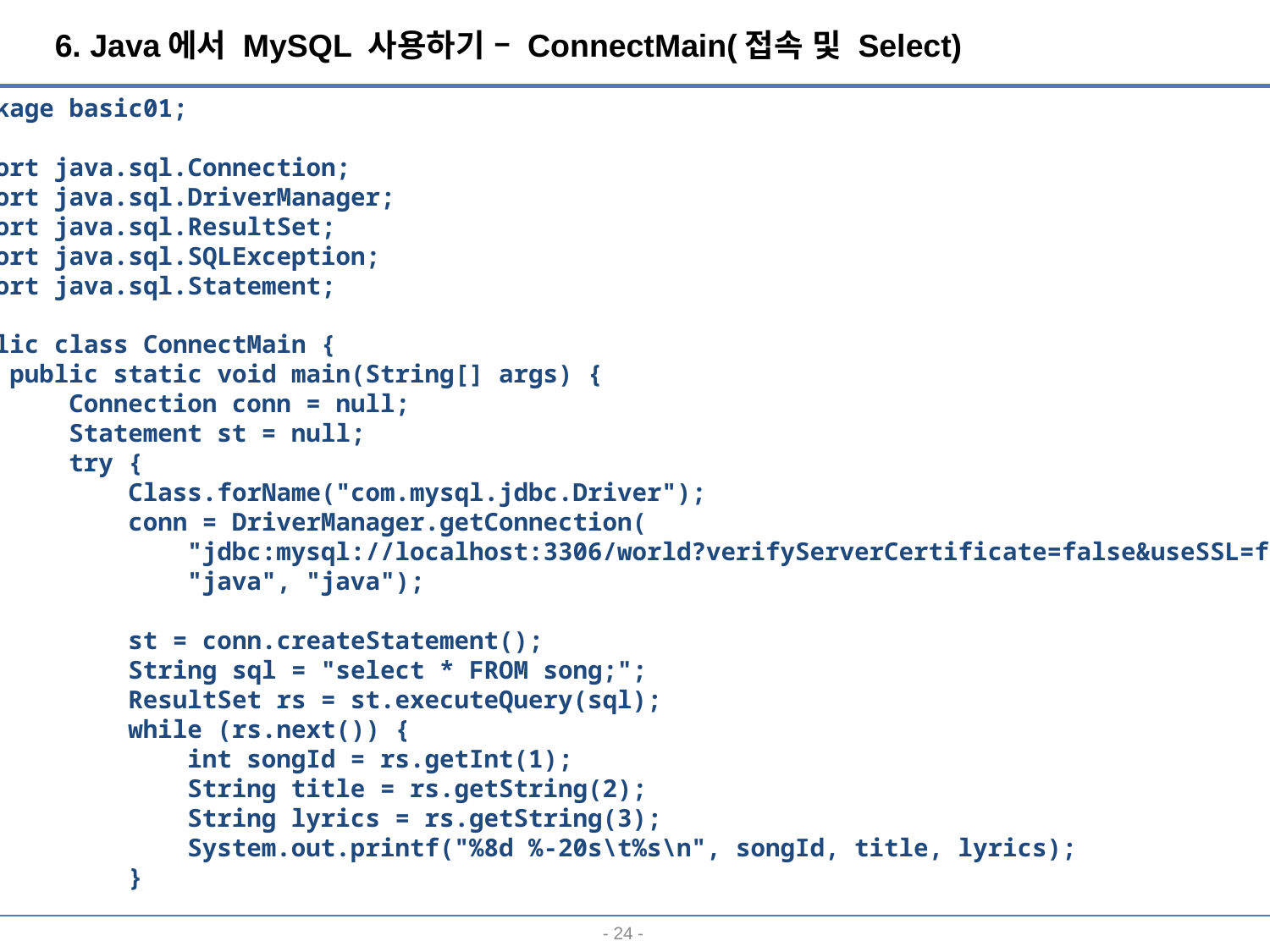

6. Java에서 MySQL 사용하기 – ConnectMain(접속 및 Select)
package basic01;

import java.sql.Connection;
import java.sql.DriverManager;
import java.sql.ResultSet;
import java.sql.SQLException;
import java.sql.Statement;

public class ConnectMain {
    public static void main(String[] args) {
        Connection conn = null;
        Statement st = null;
        try {
            Class.forName("com.mysql.jdbc.Driver");
            conn = DriverManager.getConnection(
                "jdbc:mysql://localhost:3306/world?verifyServerCertificate=false&useSSL=false",
                "java", "java");

            st = conn.createStatement();
            String sql = "select * FROM song;";
            ResultSet rs = st.executeQuery(sql);
            while (rs.next()) {
                int songId = rs.getInt(1);
                String title = rs.getString(2);
                String lyrics = rs.getString(3);
                System.out.printf("%8d %-20s\t%s\n", songId, title, lyrics);
            }
- 24 -